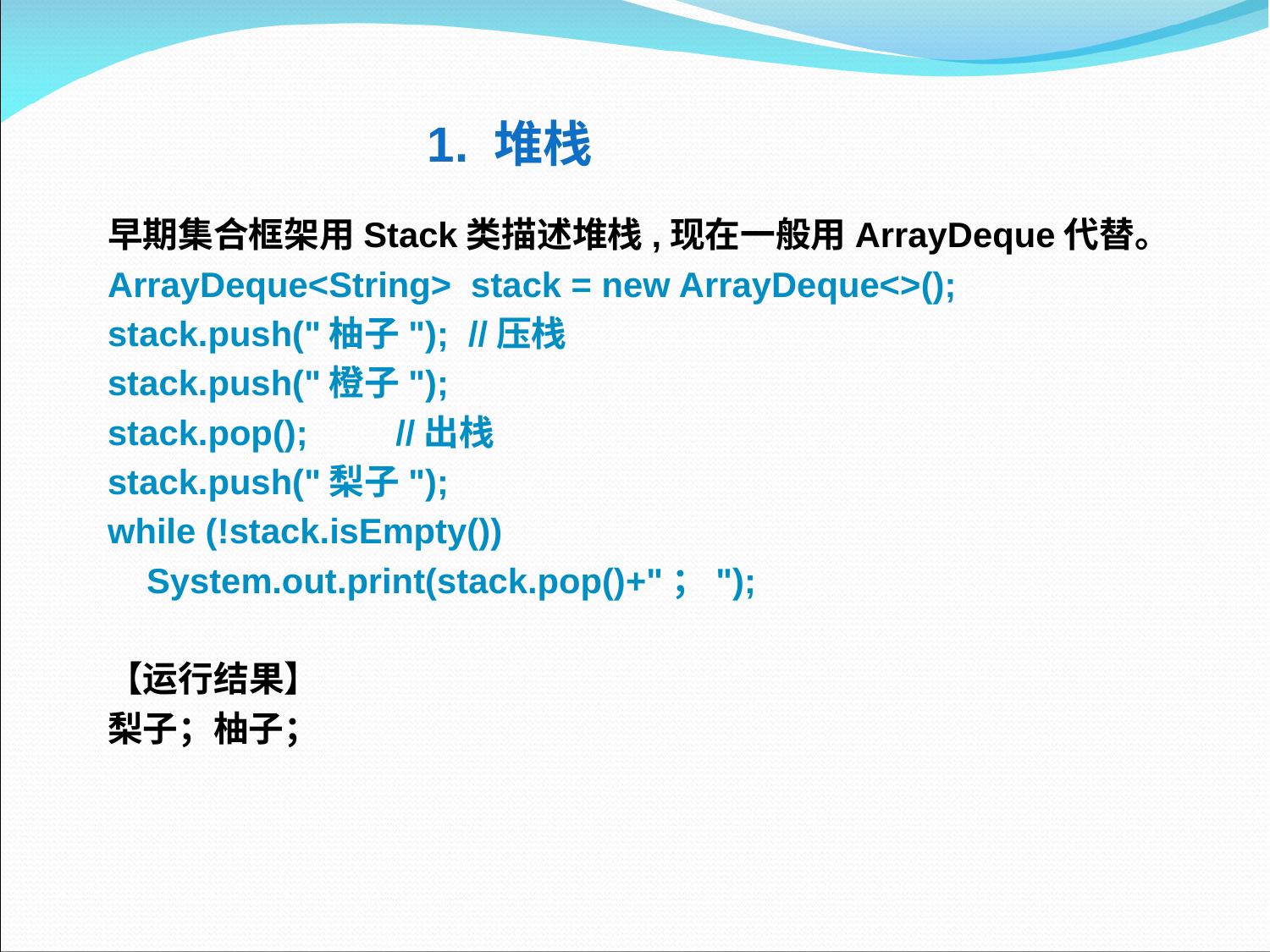

1. 堆栈
早期集合框架用Stack类描述堆栈,现在一般用ArrayDeque代替。
ArrayDeque<String>  stack = new ArrayDeque<>();
stack.push("柚子");  //压栈
stack.push("橙子");
stack.pop();         //出栈
stack.push("梨子");
while (!stack.isEmpty())
    System.out.print(stack.pop()+"；");

【运行结果】
梨子；柚子；